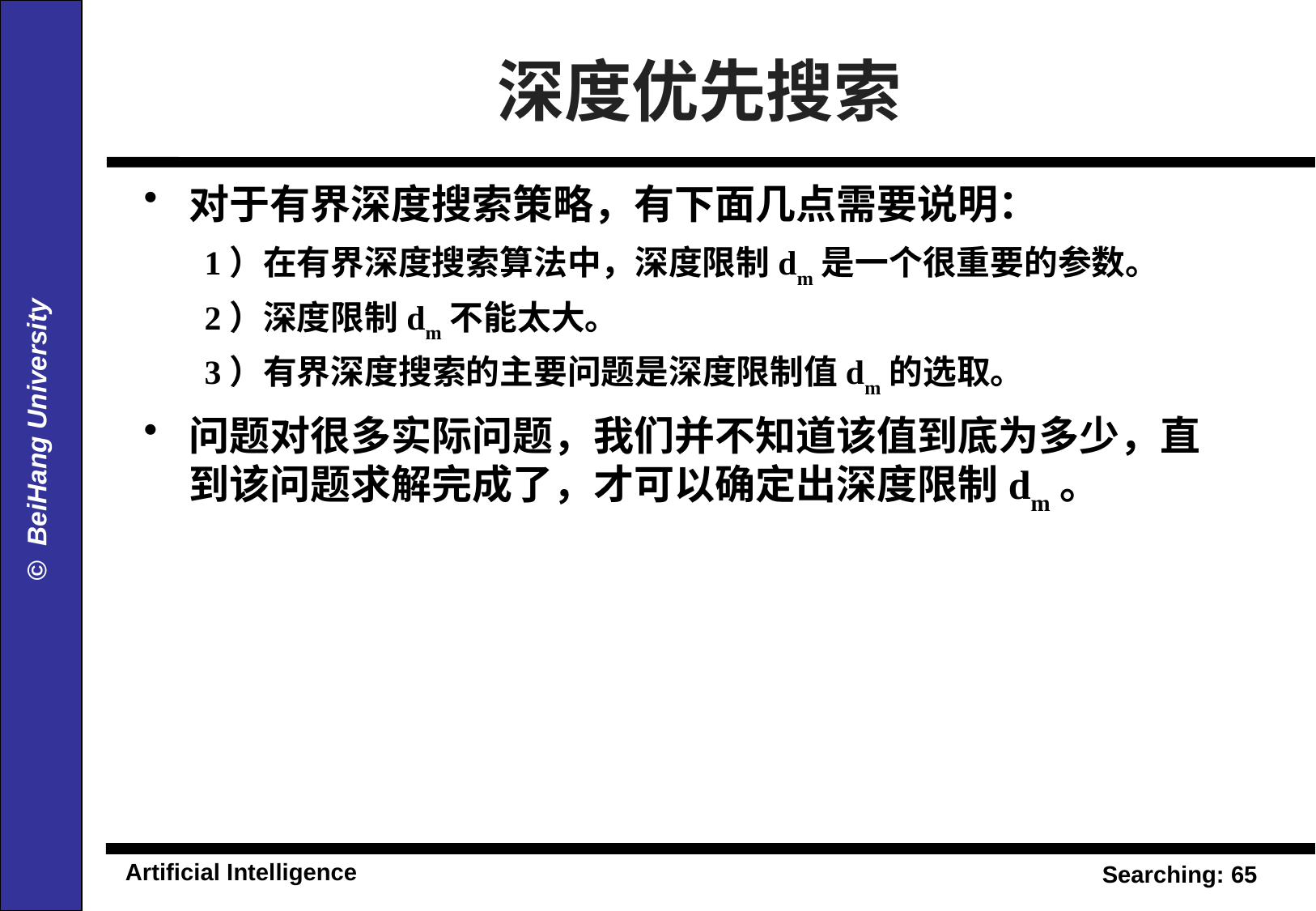

深度优先搜索
对于有界深度搜索策略，有下面几点需要说明：
1）在有界深度搜索算法中，深度限制dm是一个很重要的参数。
2）深度限制dm不能太大。
3）有界深度搜索的主要问题是深度限制值dm的选取。
问题对很多实际问题，我们并不知道该值到底为多少，直到该问题求解完成了，才可以确定出深度限制dm。